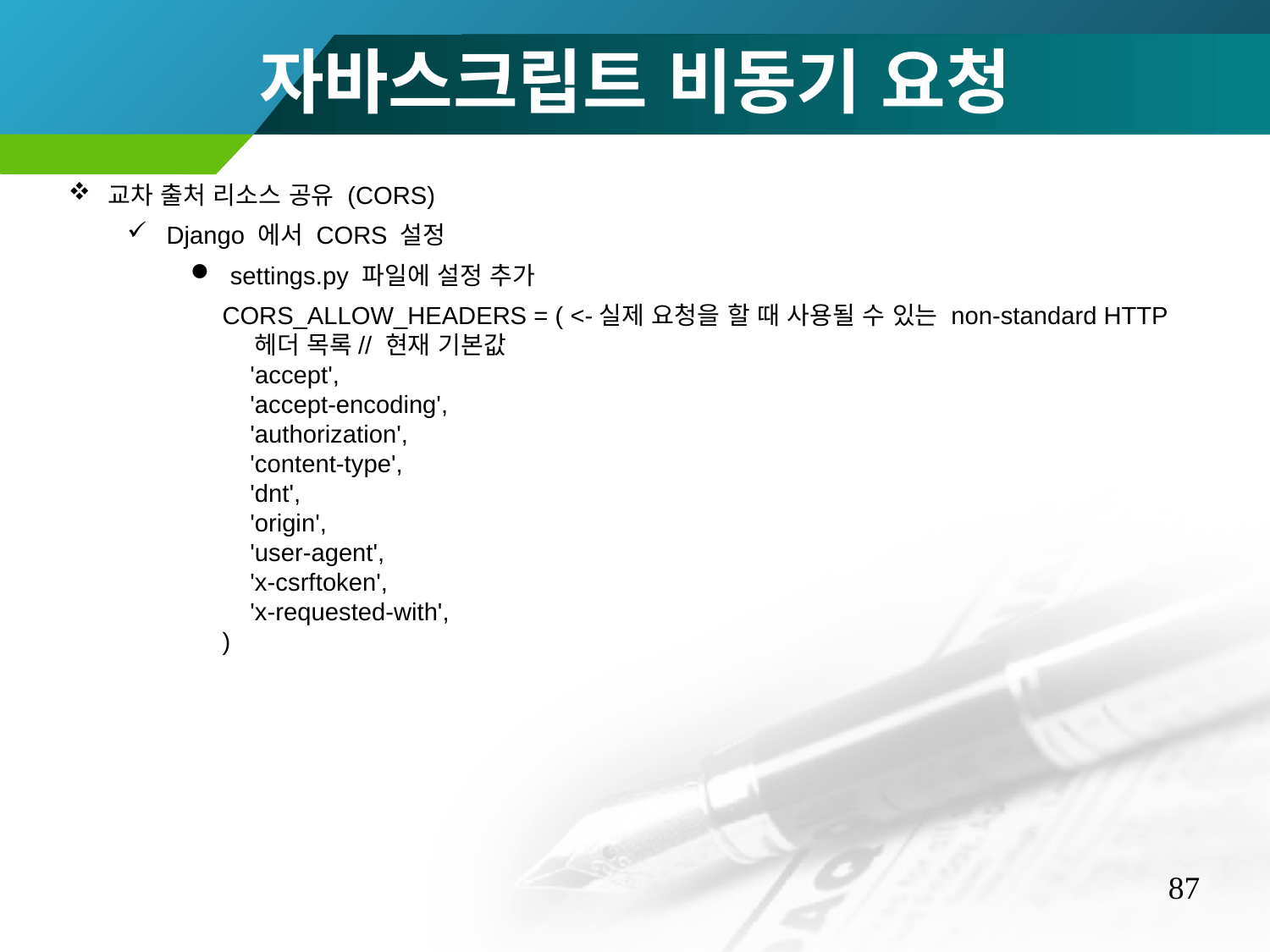

자바스크립트 비동기 요청
교차 출처 리소스 공유 (CORS)
Django 에서 CORS 설정
settings.py 파일에 설정 추가
CORS_ALLOW_HEADERS = ( <-실제 요청을 할 때 사용될 수 있는 non-standard HTTP 헤더 목록// 현재 기본값
    'accept',
    'accept-encoding',
    'authorization',
    'content-type',
    'dnt',
    'origin',
    'user-agent',
    'x-csrftoken',
    'x-requested-with',
)
87